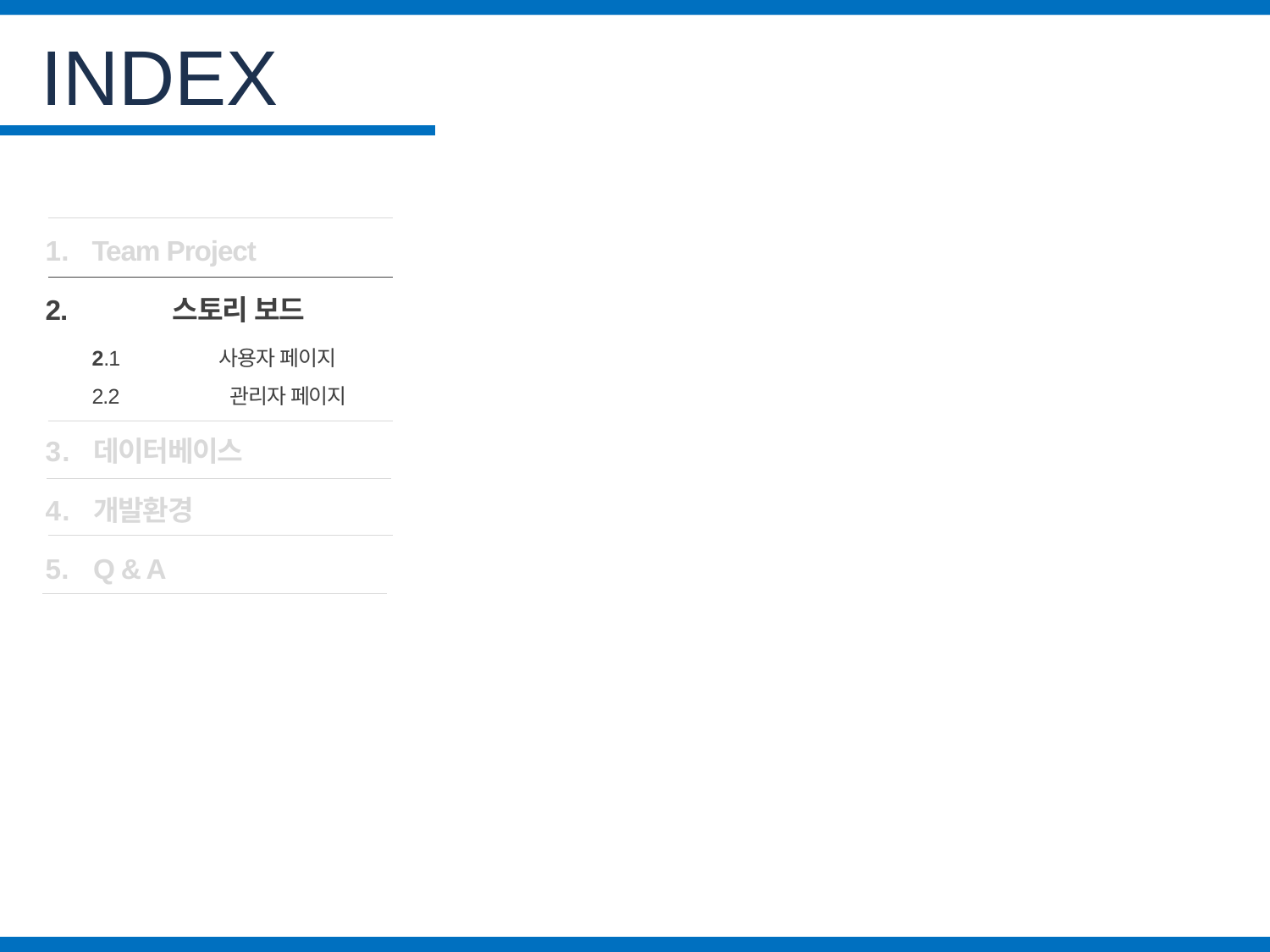

INDEX
Team Project
2.	스토리 보드
	2.1	사용자 페이지
	2.2	 관리자 페이지
데이터베이스
개발환경
Q & A